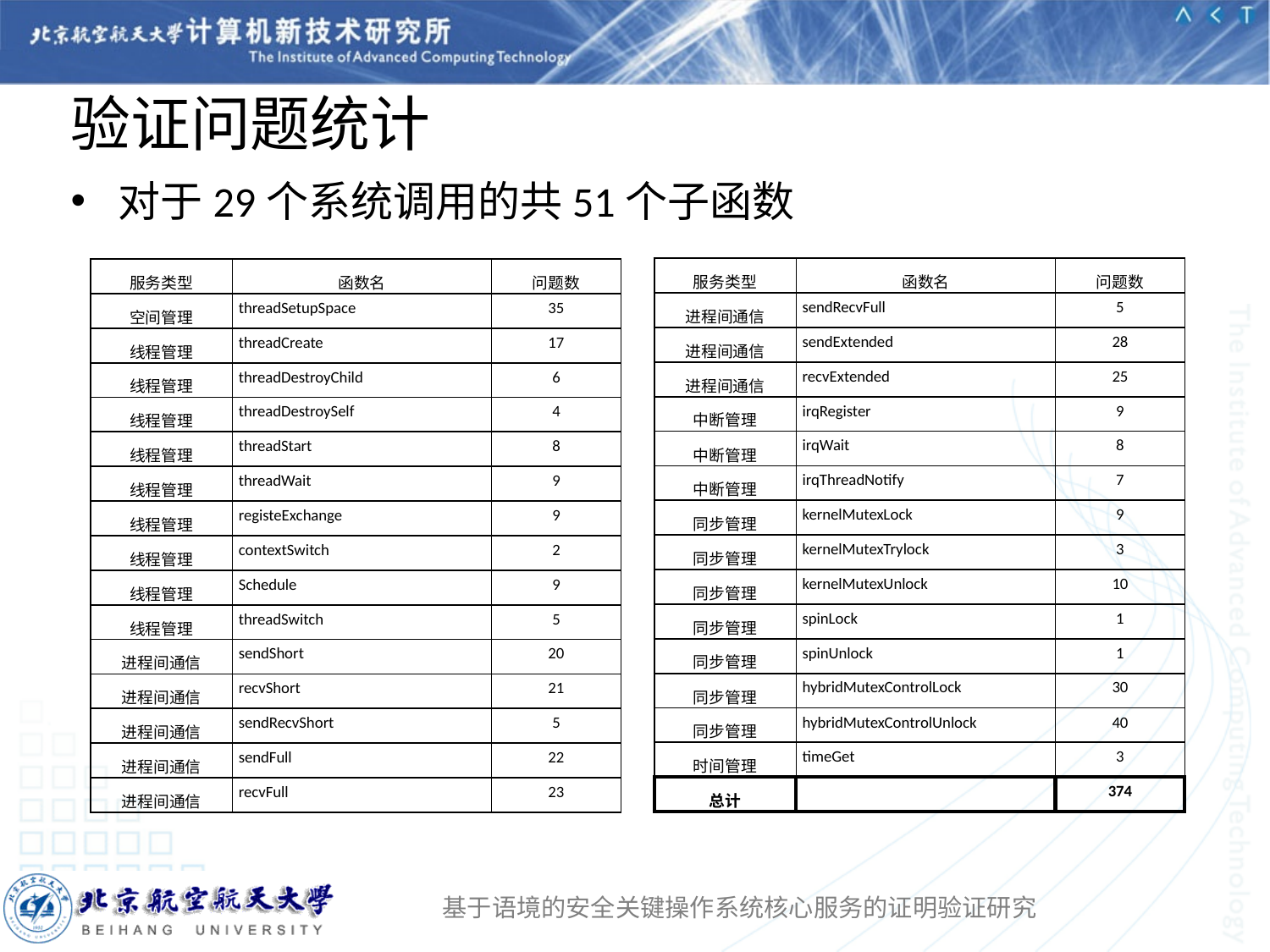

# 验证问题统计
对于29个系统调用的共51个子函数
| 服务类型 | 函数名 | 问题数 |
| --- | --- | --- |
| 进程间通信 | sendRecvFull | 5 |
| 进程间通信 | sendExtended | 28 |
| 进程间通信 | recvExtended | 25 |
| 中断管理 | irqRegister | 9 |
| 中断管理 | irqWait | 8 |
| 中断管理 | irqThreadNotify | 7 |
| 同步管理 | kernelMutexLock | 9 |
| 同步管理 | kernelMutexTrylock | 3 |
| 同步管理 | kernelMutexUnlock | 10 |
| 同步管理 | spinLock | 1 |
| 同步管理 | spinUnlock | 1 |
| 同步管理 | hybridMutexControlLock | 30 |
| 同步管理 | hybridMutexControlUnlock | 40 |
| 时间管理 | timeGet | 3 |
| 总计 |  | 374 |
| 服务类型 | 函数名 | 问题数 |
| --- | --- | --- |
| 空间管理 | threadSetupSpace | 35 |
| 线程管理 | threadCreate | 17 |
| 线程管理 | threadDestroyChild | 6 |
| 线程管理 | threadDestroySelf | 4 |
| 线程管理 | threadStart | 8 |
| 线程管理 | threadWait | 9 |
| 线程管理 | registeExchange | 9 |
| 线程管理 | contextSwitch | 2 |
| 线程管理 | Schedule | 9 |
| 线程管理 | threadSwitch | 5 |
| 进程间通信 | sendShort | 20 |
| 进程间通信 | recvShort | 21 |
| 进程间通信 | sendRecvShort | 5 |
| 进程间通信 | sendFull | 22 |
| 进程间通信 | recvFull | 23 |